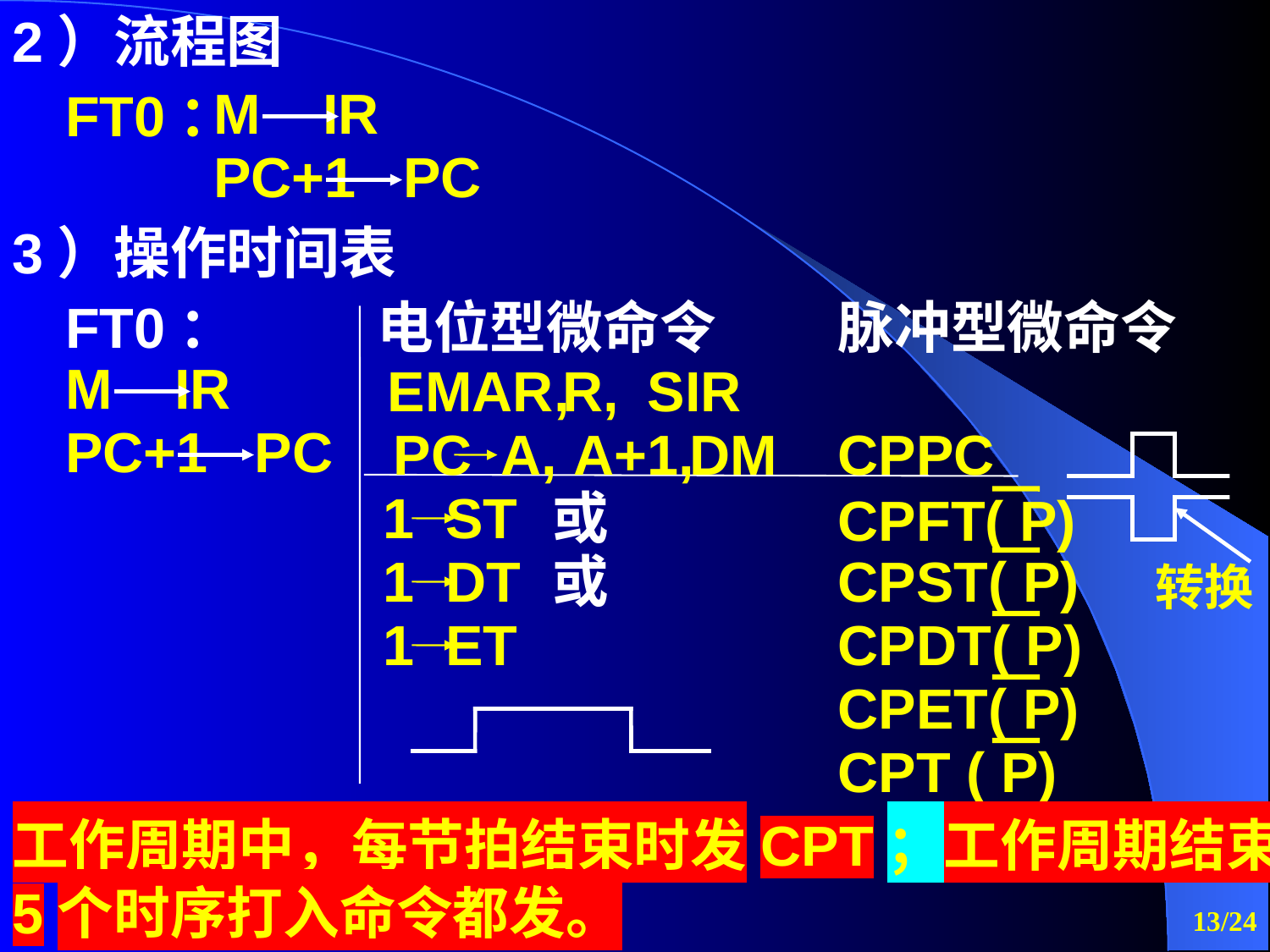

2）流程图
FT0：
M    IR

PC+1   PC

3）操作时间表
FT0：
电位型微命令
脉冲型微命令

EMAR,
R,
SIR
M    IR

PC  A,

A+1,
DM
CPPC
PC+1   PC

1  ST

或
CPFT( P)

1  DT

或
CPST( P)

转换
1  ET

CPDT( P)

CPET( P)

CPT ( P)

工作周期中，每节拍结束时发CPT；工作周期结束时，
5个时序打入命令都发。
13/24